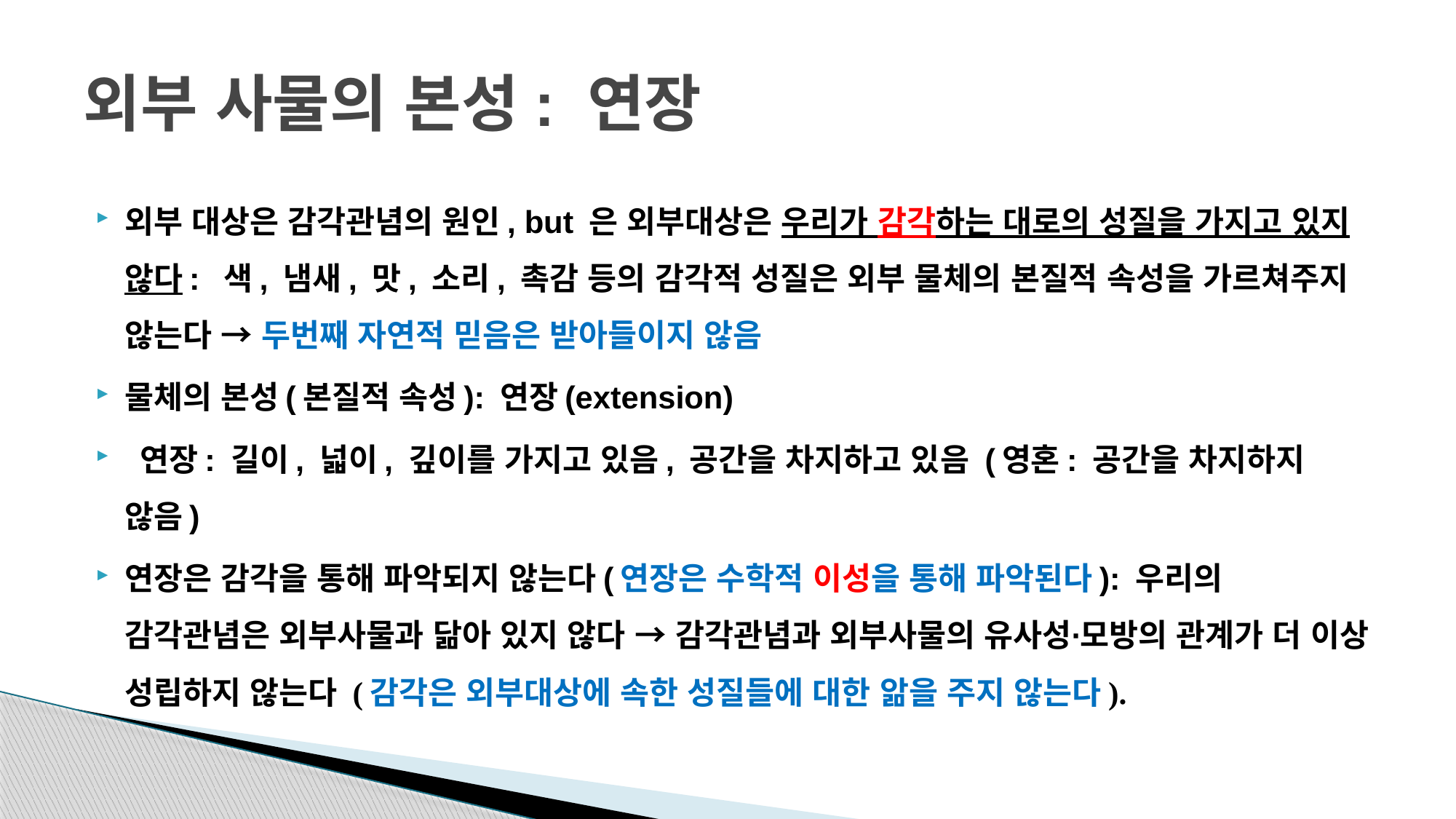

# 외부 사물의 본성: 연장
외부 대상은 감각관념의 원인, but 은 외부대상은 우리가 감각하는 대로의 성질을 가지고 있지 않다:  색, 냄새, 맛, 소리, 촉감 등의 감각적 성질은 외부 물체의 본질적 속성을 가르쳐주지 않는다 → 두번째 자연적 믿음은 받아들이지 않음
물체의 본성(본질적 속성): 연장(extension)
 연장: 길이, 넓이, 깊이를 가지고 있음, 공간을 차지하고 있음 (영혼: 공간을 차지하지 않음)
연장은 감각을 통해 파악되지 않는다(연장은 수학적 이성을 통해 파악된다): 우리의 감각관념은 외부사물과 닮아 있지 않다 → 감각관념과 외부사물의 유사성∙모방의 관계가 더 이상 성립하지 않는다 (감각은 외부대상에 속한 성질들에 대한 앎을 주지 않는다).